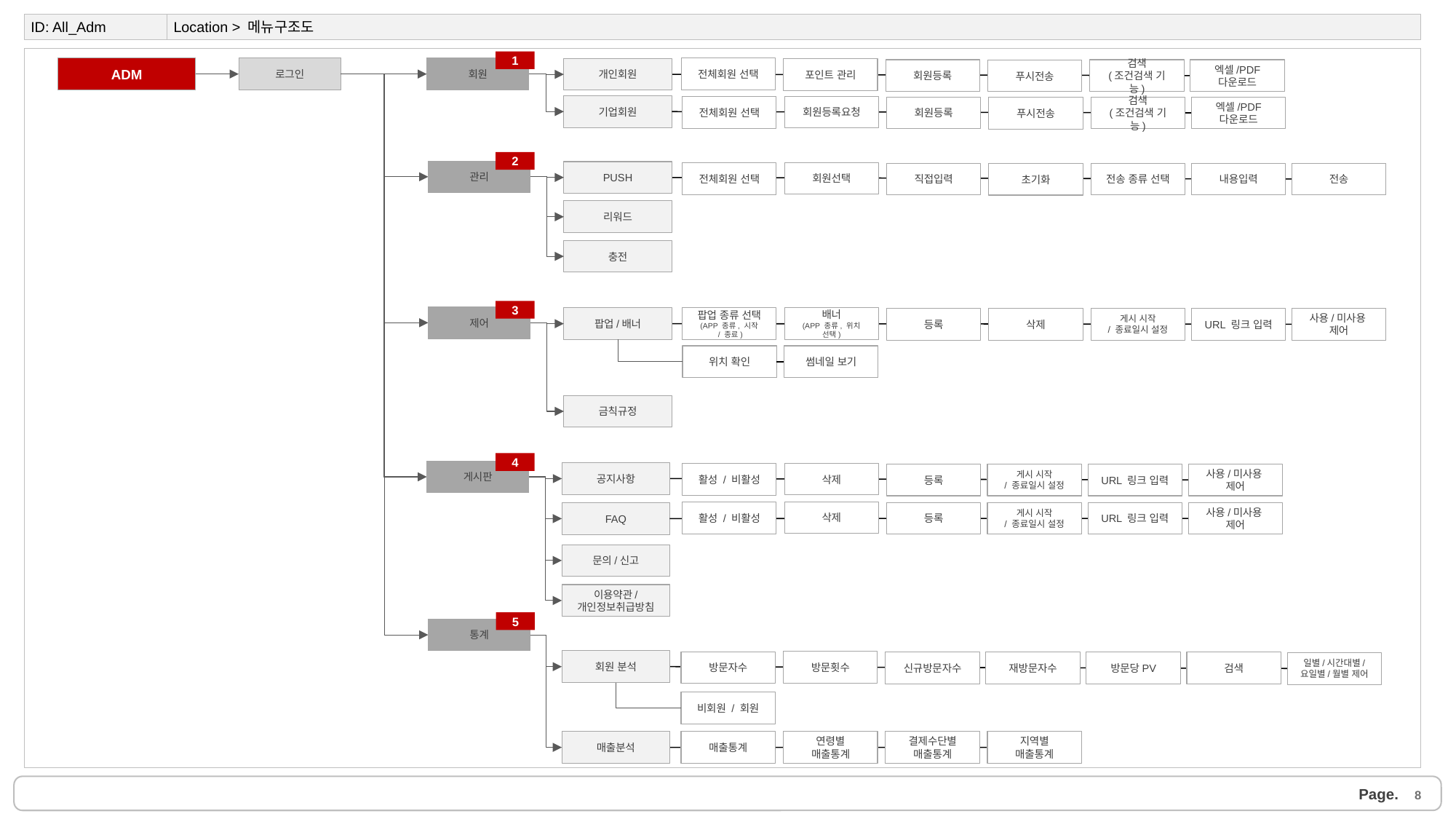

ID: All_Adm
Location > 메뉴구조도
1
ADM
로그인
회원
전체회원 선택
개인회원
포인트 관리
회원등록
검색
(조건검색 기능)
엑셀/PDF
다운로드
푸시전송
기업회원
회원등록요청
전체회원 선택
회원등록
검색
(조건검색 기능)
엑셀/PDF
다운로드
푸시전송
2
관리
PUSH
회원선택
전체회원 선택
직접입력
전송 종류 선택
내용입력
전송
초기화
리워드
충전
3
제어
배너
(APP 종류, 위치 선택)
팝업/배너
팝업 종류 선택
(APP 종류, 시작
 / 종료)
등록
게시 시작
/ 종료일시 설정
URL 링크 입력
사용/미사용
제어
삭제
위치 확인
썸네일 보기
금칙규정
4
게시판
공지사항
삭제
활성 / 비활성
등록
게시 시작
/ 종료일시 설정
URL 링크 입력
사용/미사용
제어
삭제
활성 / 비활성
등록
게시 시작
/ 종료일시 설정
URL 링크 입력
사용/미사용
제어
FAQ
문의/신고
이용약관/
개인정보취급방침
5
통계
회원 분석
방문횟수
방문자수
신규방문자수
재방문자수
방문당PV
검색
일별/시간대별/
요일별/월별 제어
비회원 / 회원
결제수단별
매출통계
지역별
매출통계
매출분석
매출통계
연령별
매출통계
8